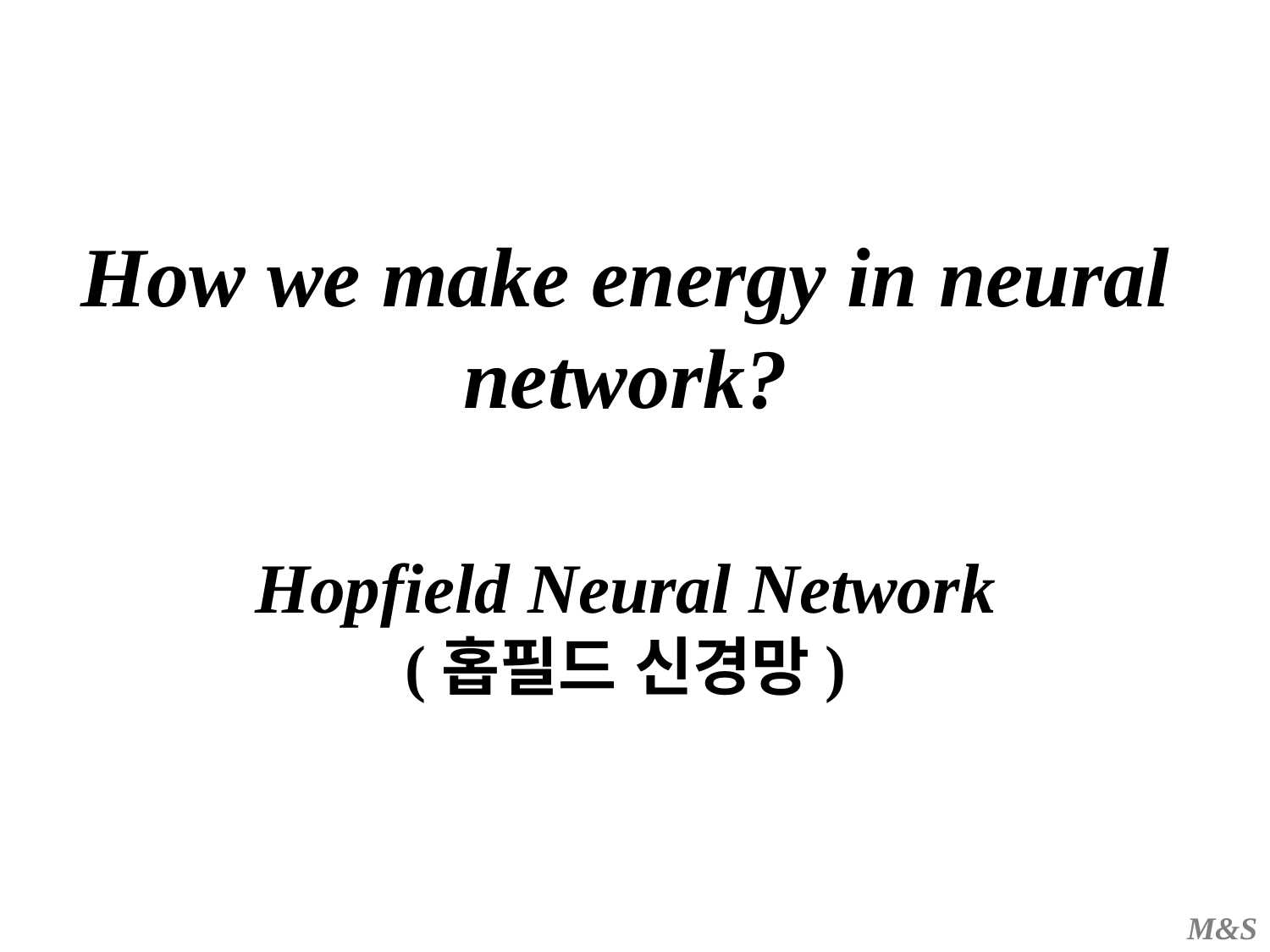

How we make energy in neural network?
Hopfield Neural Network
(홉필드 신경망)